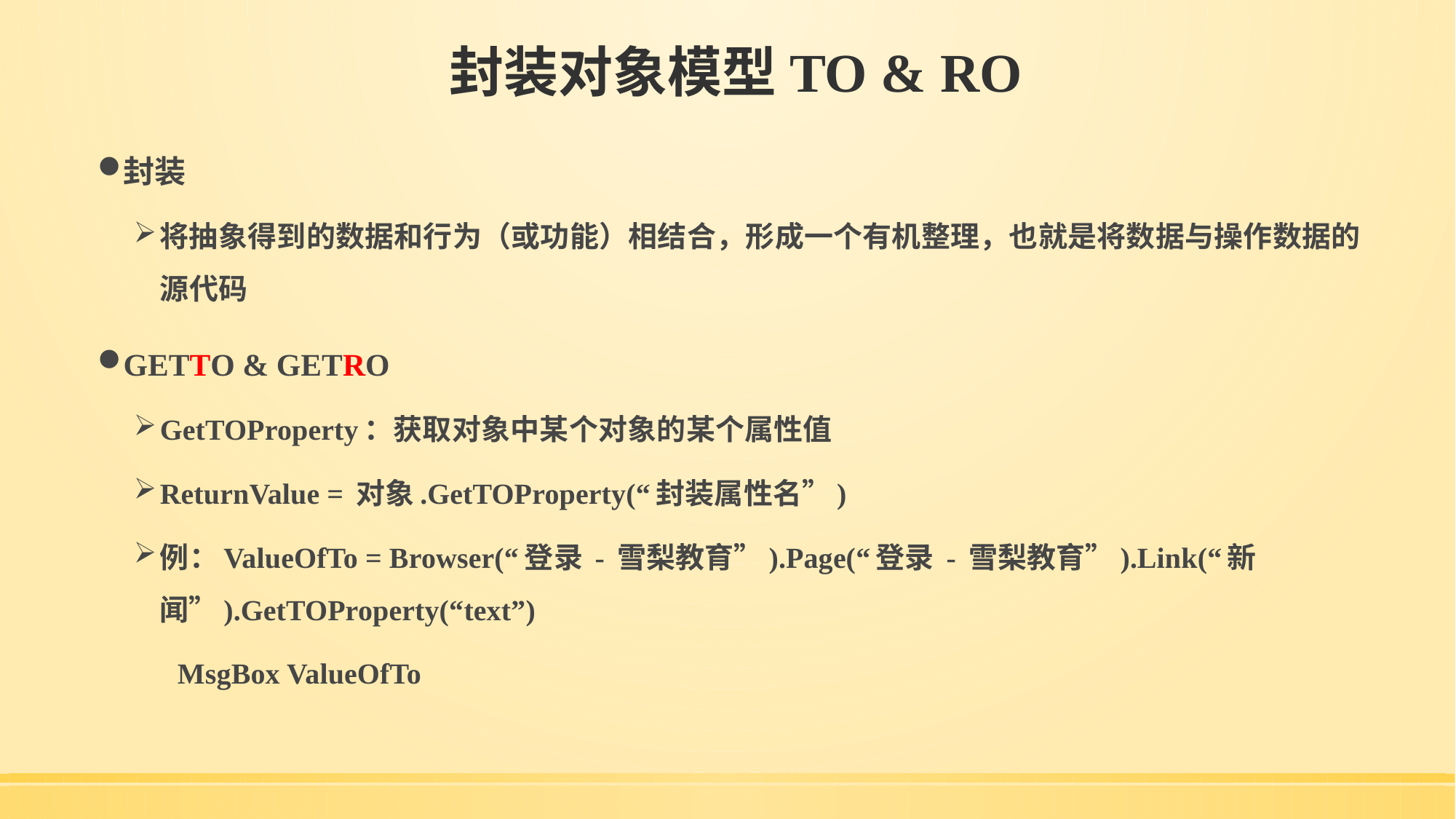

# 封装对象模型TO & RO
封装
将抽象得到的数据和行为（或功能）相结合，形成一个有机整理，也就是将数据与操作数据的源代码
GETTO & GETRO
GetTOProperty：获取对象中某个对象的某个属性值
ReturnValue = 对象.GetTOProperty(“封装属性名”)
例：ValueOfTo = Browser(“登录 - 雪梨教育”).Page(“登录 - 雪梨教育”).Link(“新闻”).GetTOProperty(“text”)
      MsgBox ValueOfTo